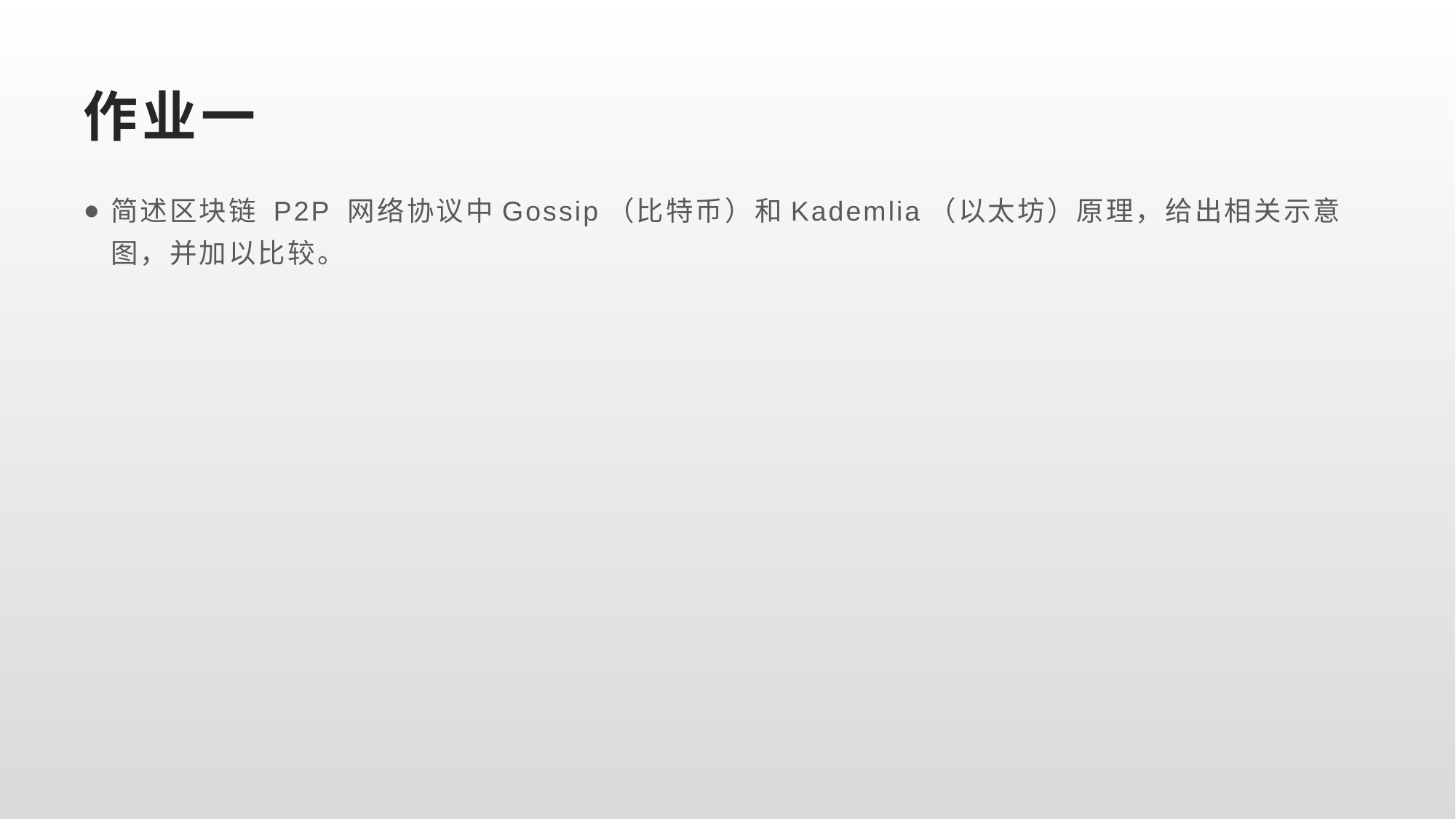

# 作业一
简述区块链 P2P 网络协议中Gossip（比特币）和Kademlia（以太坊）原理，给出相关示意图，并加以比较。